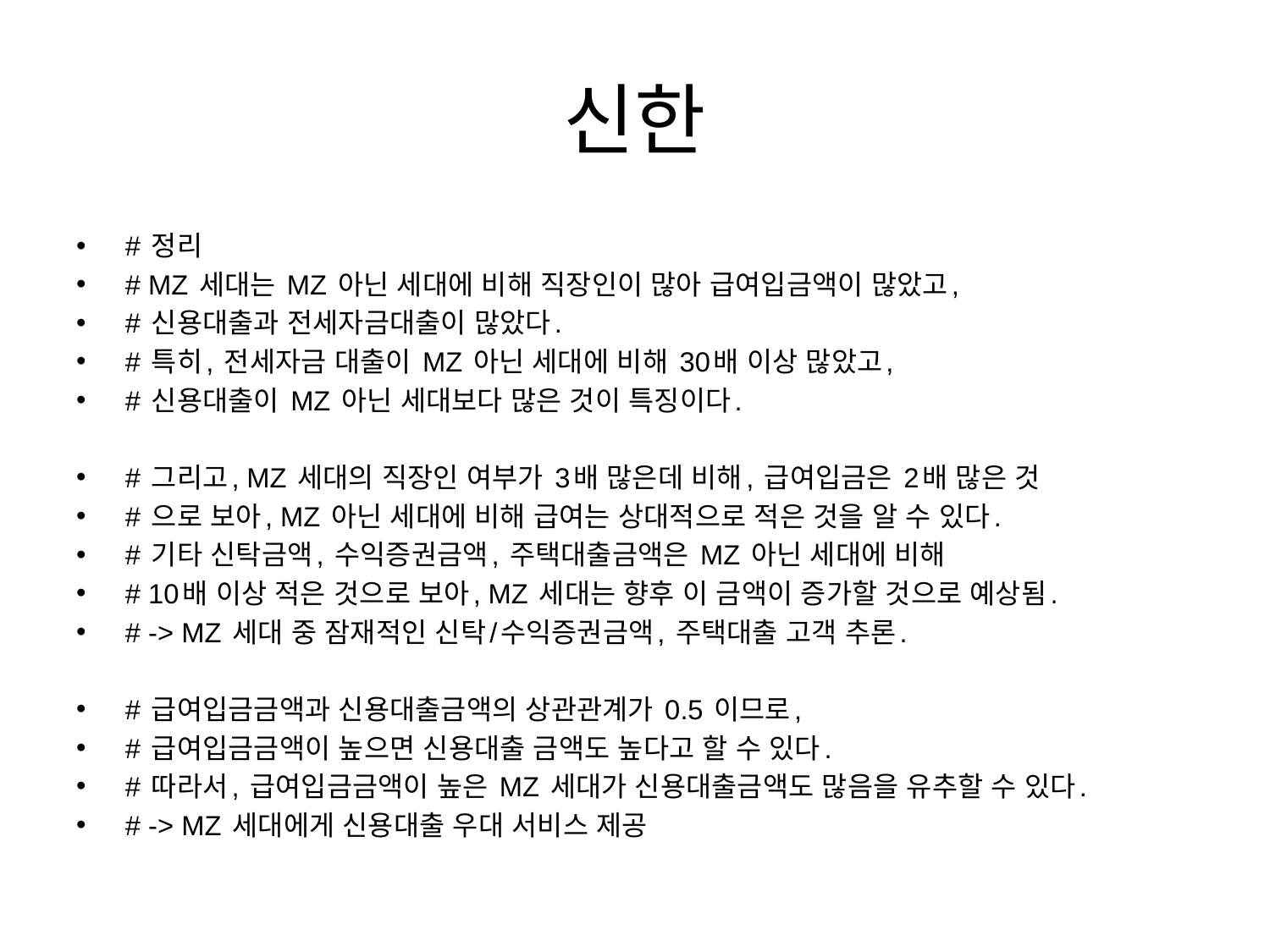

# 신한
# 정리
# MZ 세대는 MZ 아닌 세대에 비해 직장인이 많아 급여입금액이 많았고,
# 신용대출과 전세자금대출이 많았다.
# 특히, 전세자금 대출이 MZ 아닌 세대에 비해 30배 이상 많았고,
# 신용대출이 MZ 아닌 세대보다 많은 것이 특징이다.

# 그리고, MZ 세대의 직장인 여부가 3배 많은데 비해, 급여입금은 2배 많은 것
# 으로 보아, MZ 아닌 세대에 비해 급여는 상대적으로 적은 것을 알 수 있다.
# 기타 신탁금액, 수익증권금액, 주택대출금액은 MZ 아닌 세대에 비해
# 10배 이상 적은 것으로 보아, MZ 세대는 향후 이 금액이 증가할 것으로 예상됨.
# -> MZ 세대 중 잠재적인 신탁/수익증권금액, 주택대출 고객 추론.

# 급여입금금액과 신용대출금액의 상관관계가 0.5 이므로,
# 급여입금금액이 높으면 신용대출 금액도 높다고 할 수 있다.
# 따라서, 급여입금금액이 높은 MZ 세대가 신용대출금액도 많음을 유추할 수 있다.
# -> MZ 세대에게 신용대출 우대 서비스 제공